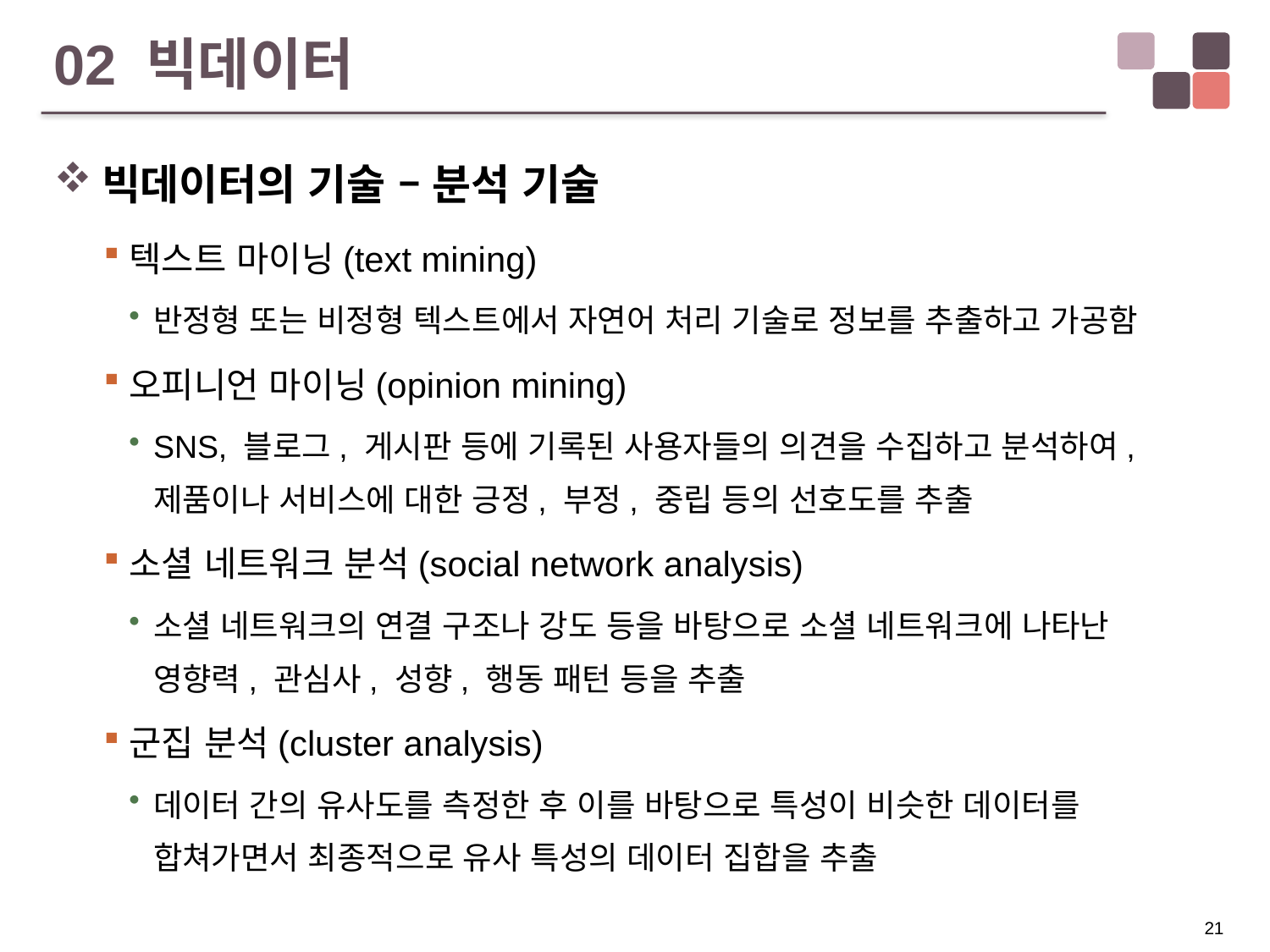

# 02 빅데이터
빅데이터의 기술 – 분석 기술
텍스트 마이닝(text mining)
반정형 또는 비정형 텍스트에서 자연어 처리 기술로 정보를 추출하고 가공함
오피니언 마이닝(opinion mining)
SNS, 블로그, 게시판 등에 기록된 사용자들의 의견을 수집하고 분석하여,
제품이나 서비스에 대한 긍정, 부정, 중립 등의 선호도를 추출
소셜 네트워크 분석(social network analysis)
소셜 네트워크의 연결 구조나 강도 등을 바탕으로 소셜 네트워크에 나타난
영향력, 관심사, 성향, 행동 패턴 등을 추출
군집 분석(cluster analysis)
데이터 간의 유사도를 측정한 후 이를 바탕으로 특성이 비슷한 데이터를
합쳐가면서 최종적으로 유사 특성의 데이터 집합을 추출